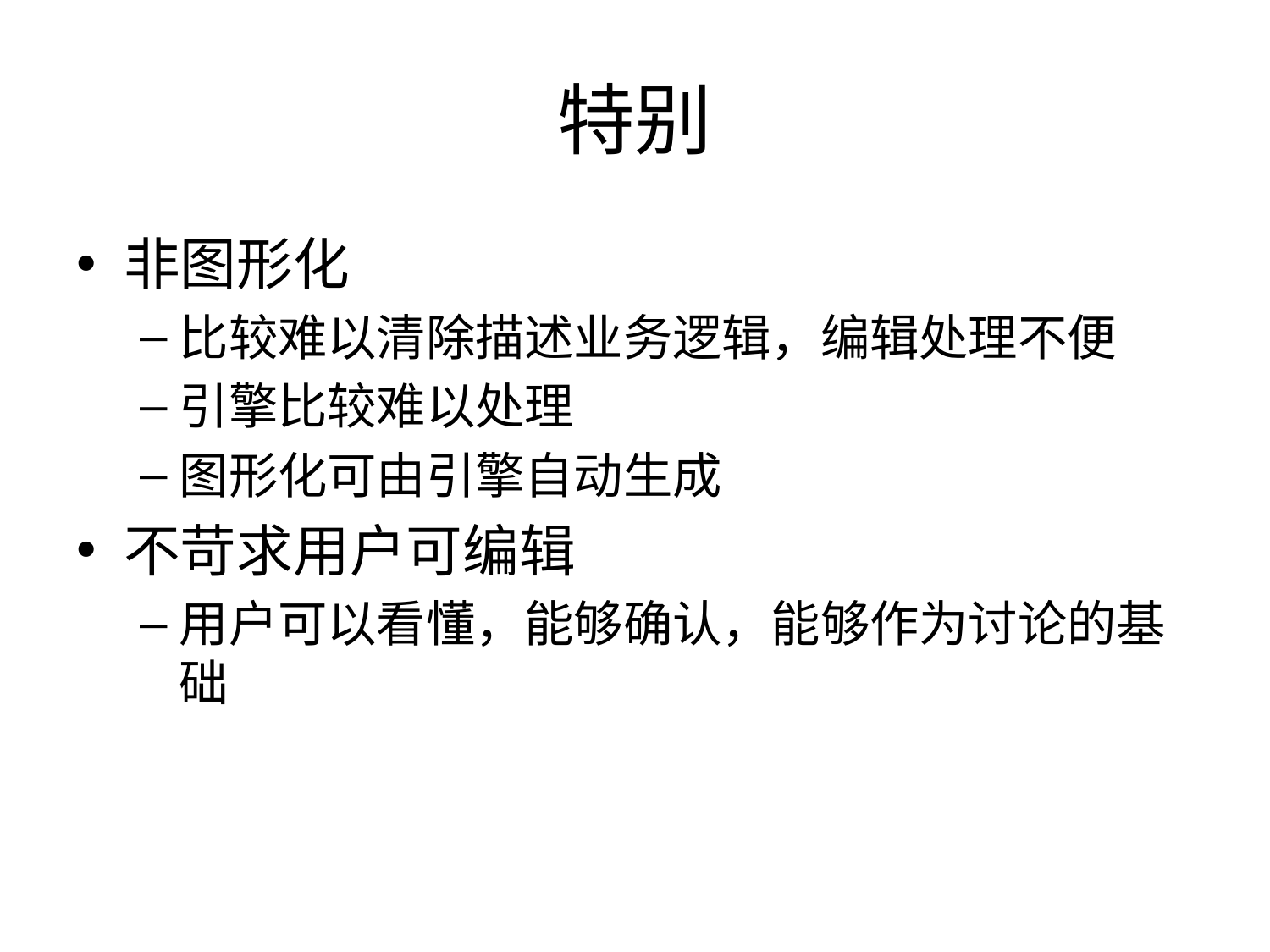

# 特别
非图形化
比较难以清除描述业务逻辑，编辑处理不便
引擎比较难以处理
图形化可由引擎自动生成
不苛求用户可编辑
用户可以看懂，能够确认，能够作为讨论的基础